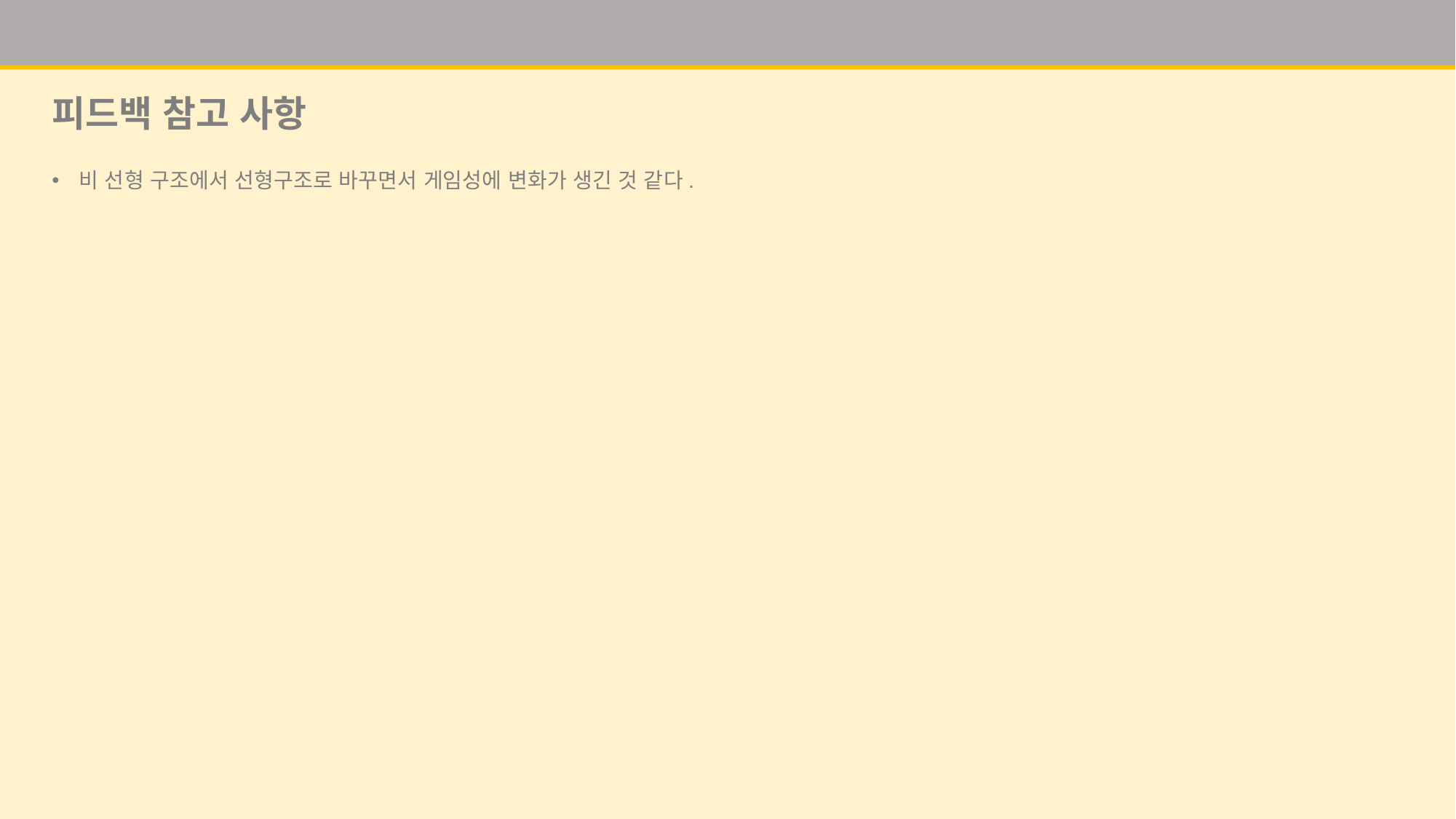

# 피드백 참고 사항
비 선형 구조에서 선형구조로 바꾸면서 게임성에 변화가 생긴 것 같다.